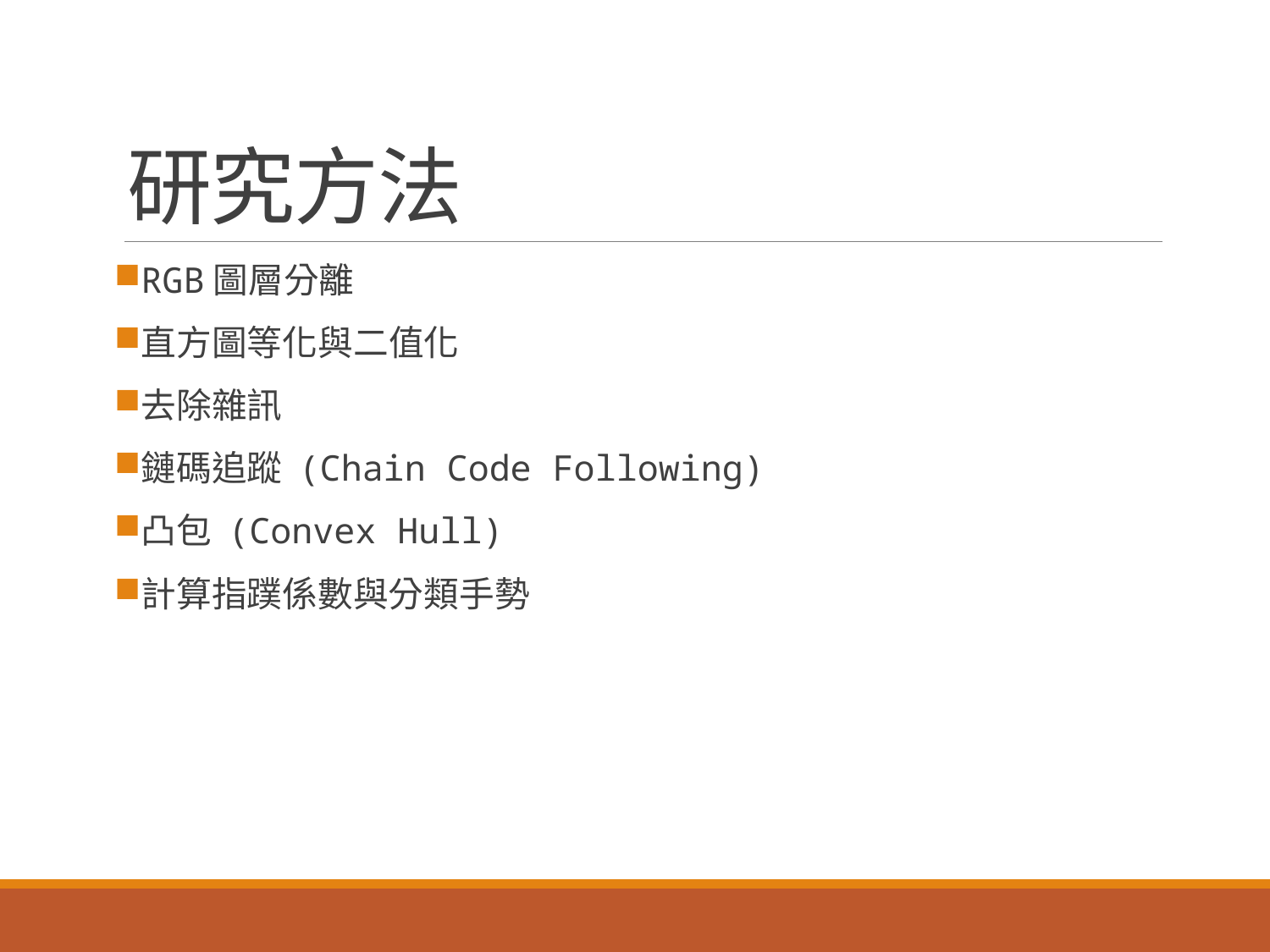

# 研究方法
RGB圖層分離
直方圖等化與二值化
去除雜訊
鏈碼追蹤 (Chain Code Following)
凸包 (Convex Hull)
計算指蹼係數與分類手勢